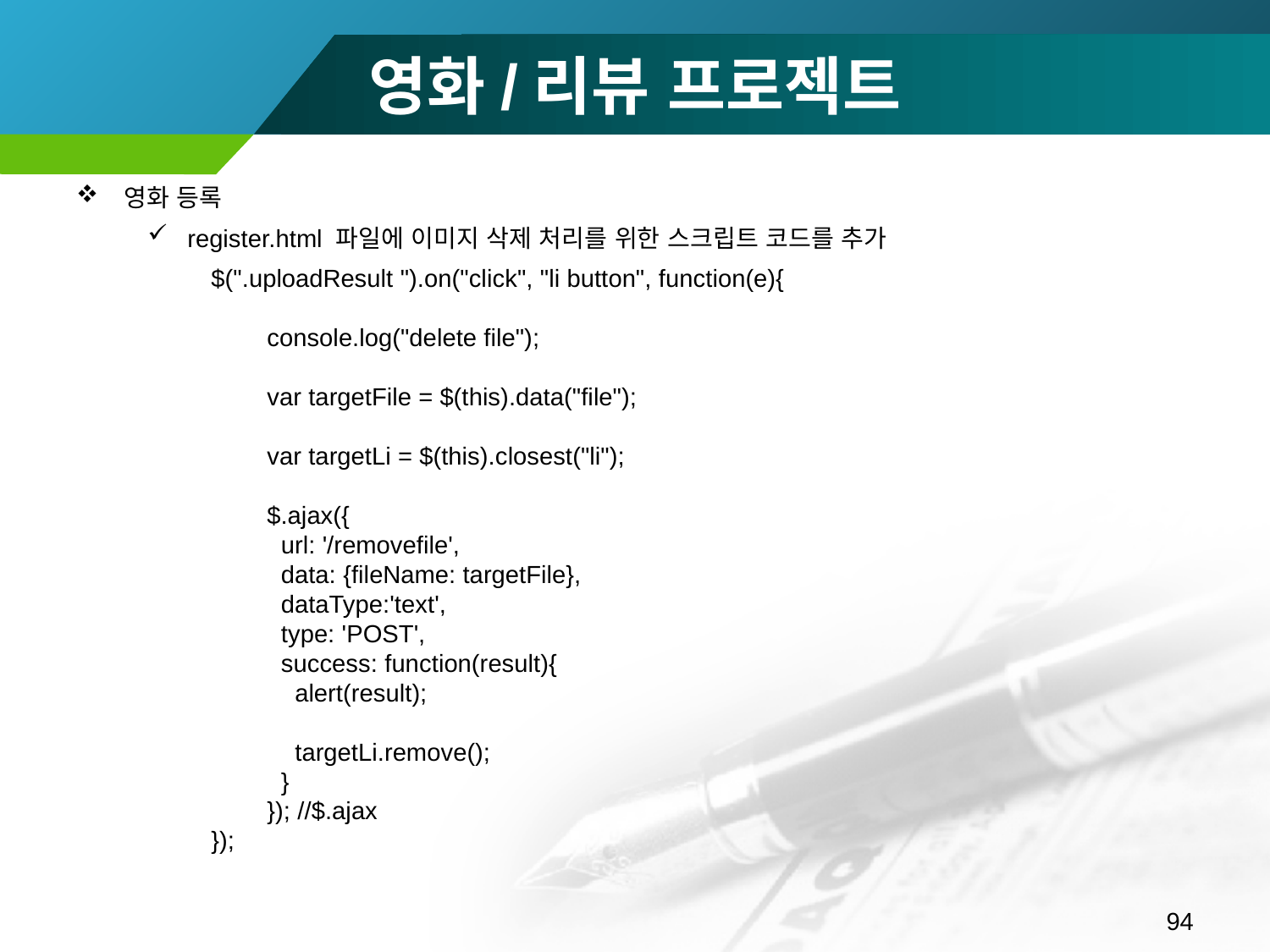

# 영화/리뷰 프로젝트
영화 등록
register.html 파일에 이미지 삭제 처리를 위한 스크립트 코드를 추가
$(".uploadResult ").on("click", "li button", function(e){

        console.log("delete file");

        var targetFile = $(this).data("file");

        var targetLi = $(this).closest("li");

        $.ajax({
          url: '/removefile',
          data: {fileName: targetFile},
          dataType:'text',
          type: 'POST',
          success: function(result){
            alert(result);

            targetLi.remove();
          }
        }); //$.ajax
});
94